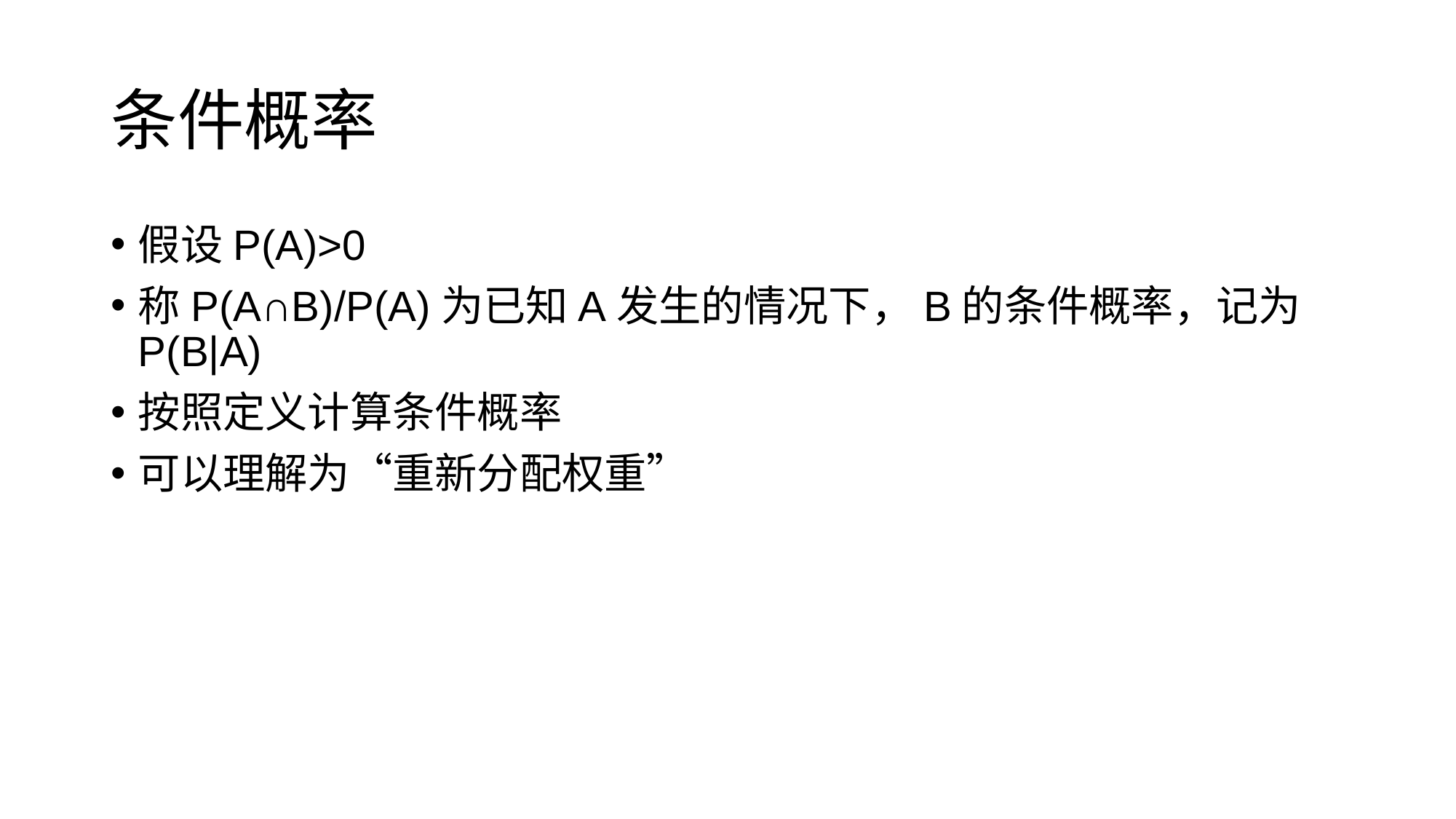

# 条件概率
假设P(A)>0
称P(A∩B)/P(A)为已知A发生的情况下，B的条件概率，记为P(B|A)
按照定义计算条件概率
可以理解为“重新分配权重”